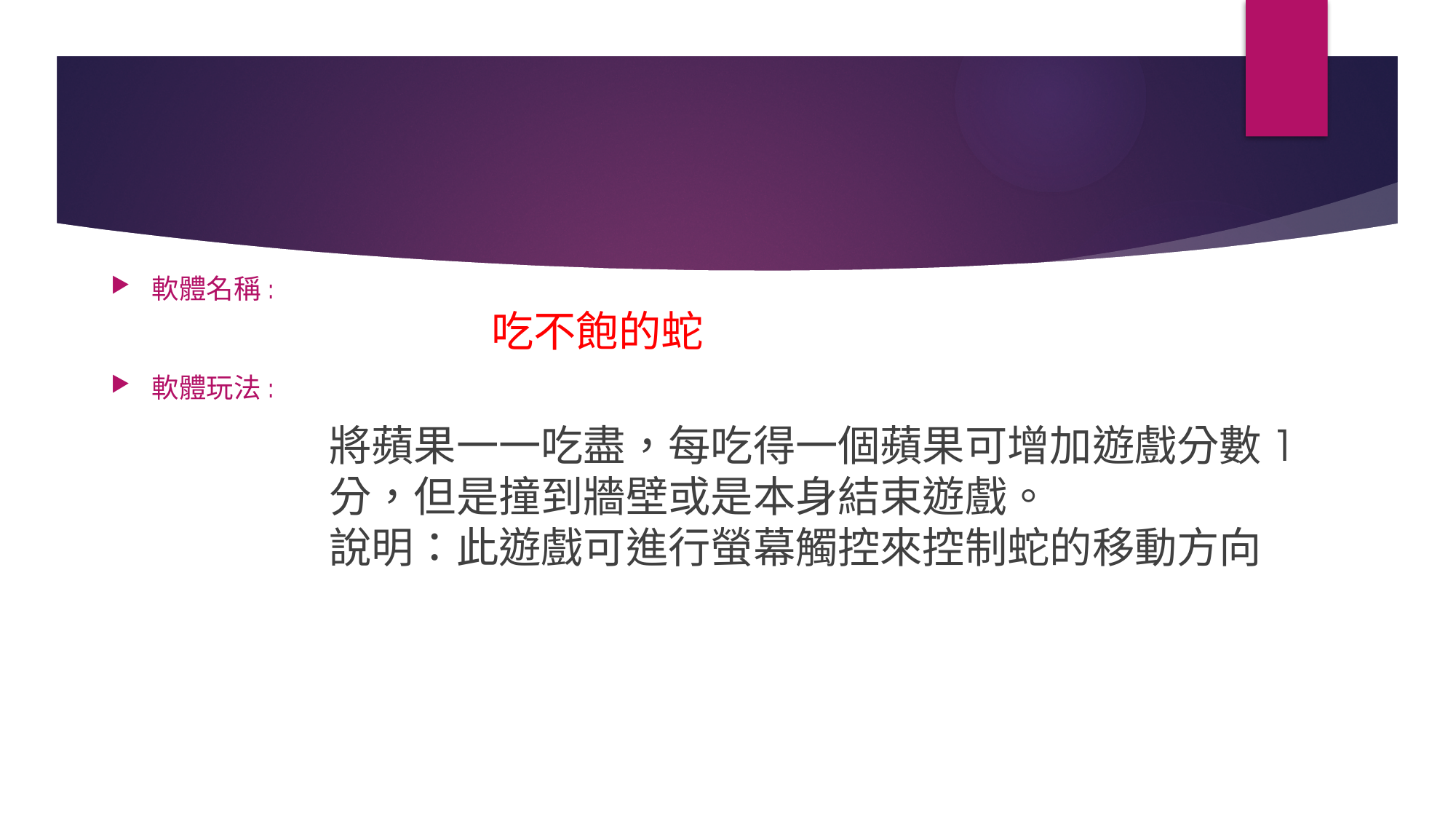

軟體名稱:
		               吃不飽的蛇
軟體玩法:
將蘋果一一吃盡，每吃得一個蘋果可增加遊戲分數1分，但是撞到牆壁或是本身結束遊戲。
說明：此遊戲可進行螢幕觸控來控制蛇的移動方向